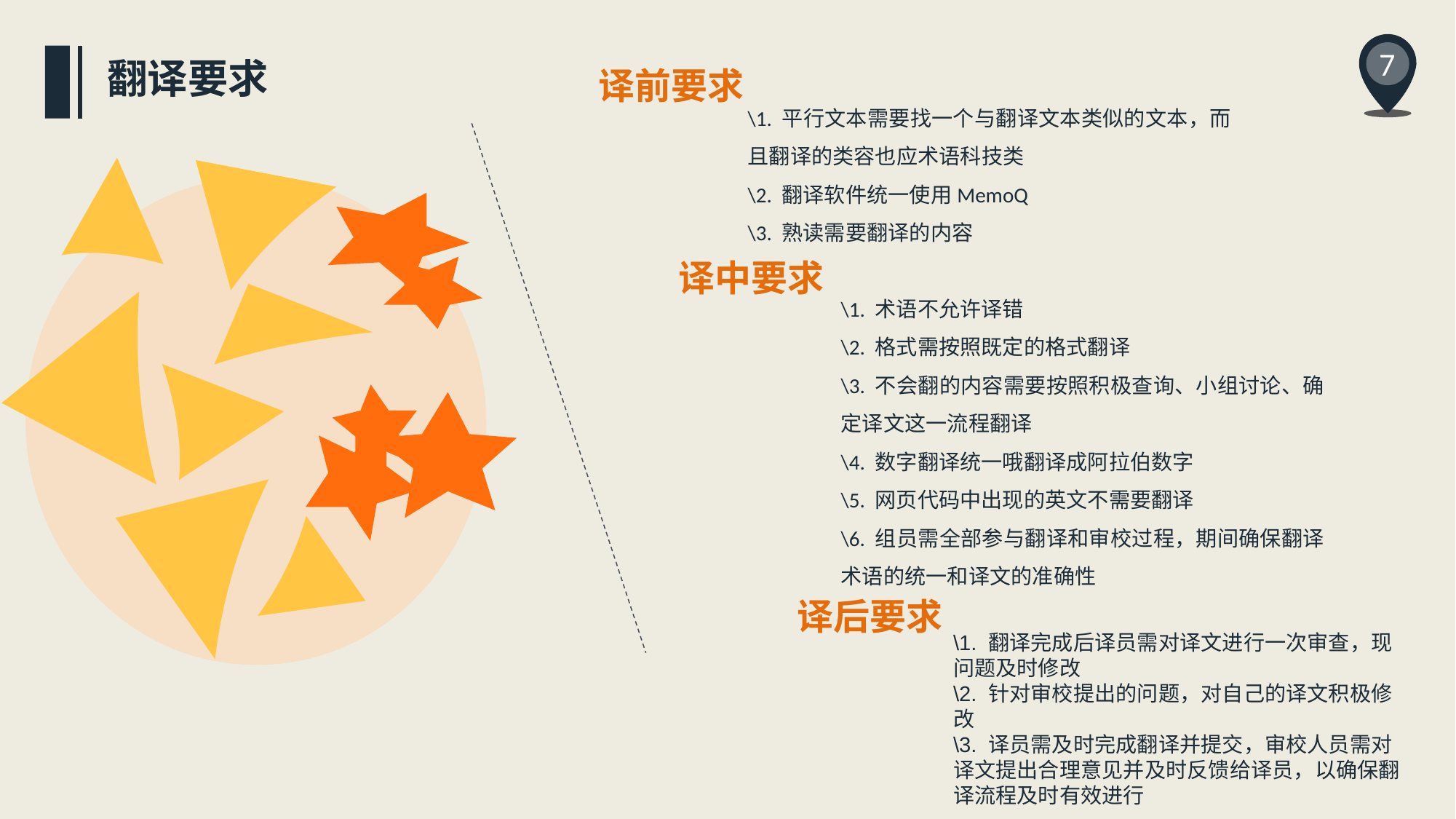

7

翻译要求
译前要求

\1. 平行文本需要找一个与翻译文本类似的文本，而且翻译的类容也应术语科技类
\2. 翻译软件统一使用MemoQ
\3. 熟读需要翻译的内容
译中要求
\1. 术语不允许译错
\2. 格式需按照既定的格式翻译
\3. 不会翻的内容需要按照积极查询、小组讨论、确定译文这一流程翻译
\4. 数字翻译统一哦翻译成阿拉伯数字
\5. 网页代码中出现的英文不需要翻译
\6. 组员需全部参与翻译和审校过程，期间确保翻译术语的统一和译文的准确性
译后要求
\1. 翻译完成后译员需对译文进行一次审查，现问题及时修改
\2. 针对审校提出的问题，对自己的译文积极修改
\3. 译员需及时完成翻译并提交，审校人员需对译文提出合理意见并及时反馈给译员，以确保翻译流程及时有效进行